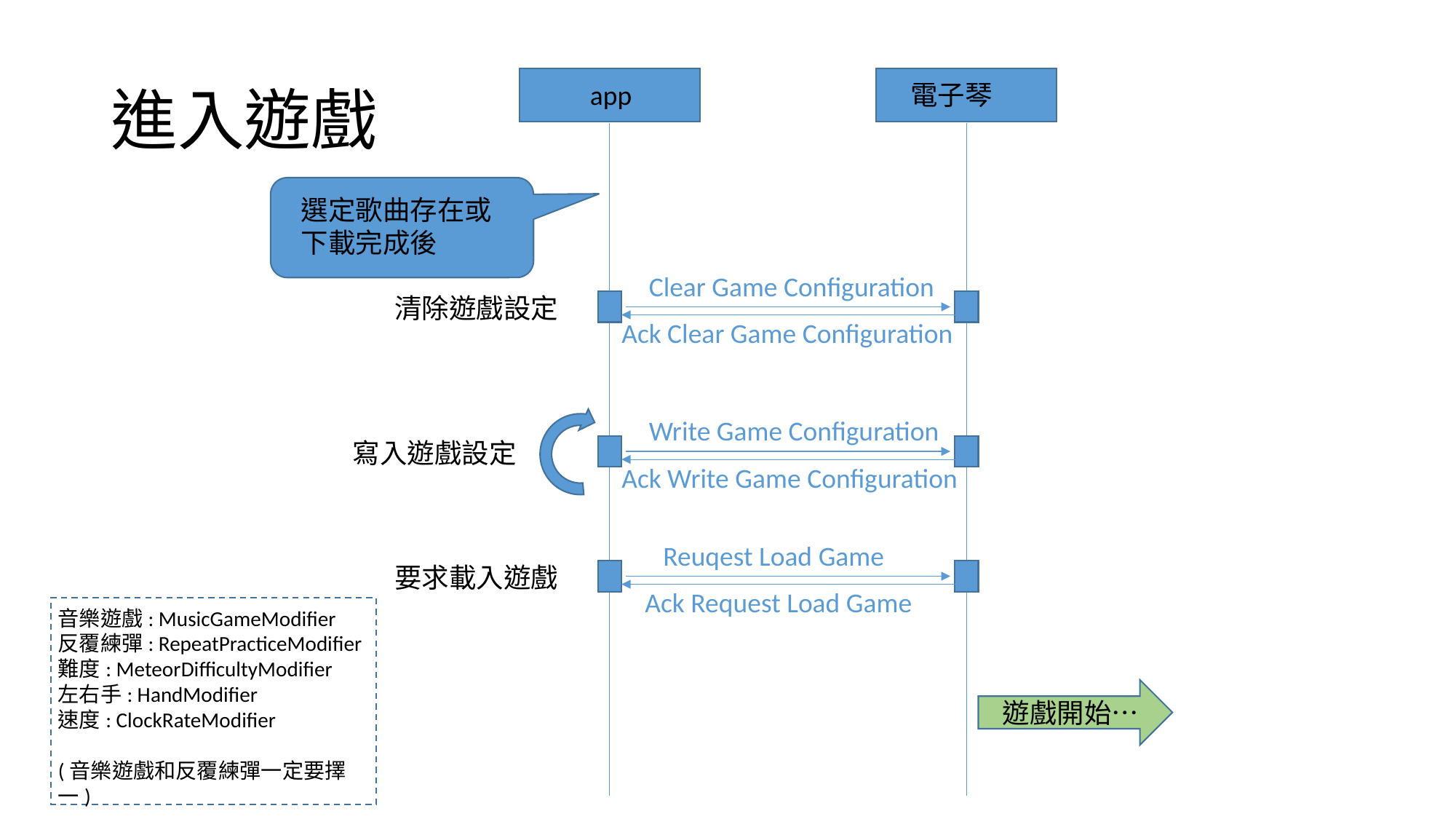

# 進入遊戲

app
電子琴

選定歌曲存在或下載完成後
Clear Game Configuration
清除遊戲設定

Ack Clear Game Configuration

Write Game Configuration
寫入遊戲設定

Ack Write Game Configuration
Reuqest Load Game
要求載入遊戲

Ack Request Load Game

音樂遊戲: MusicGameModifier
反覆練彈: RepeatPracticeModifier
難度: MeteorDifficultyModifier
左右手: HandModifier
速度: ClockRateModifier

(音樂遊戲和反覆練彈一定要擇一)

遊戲開始…